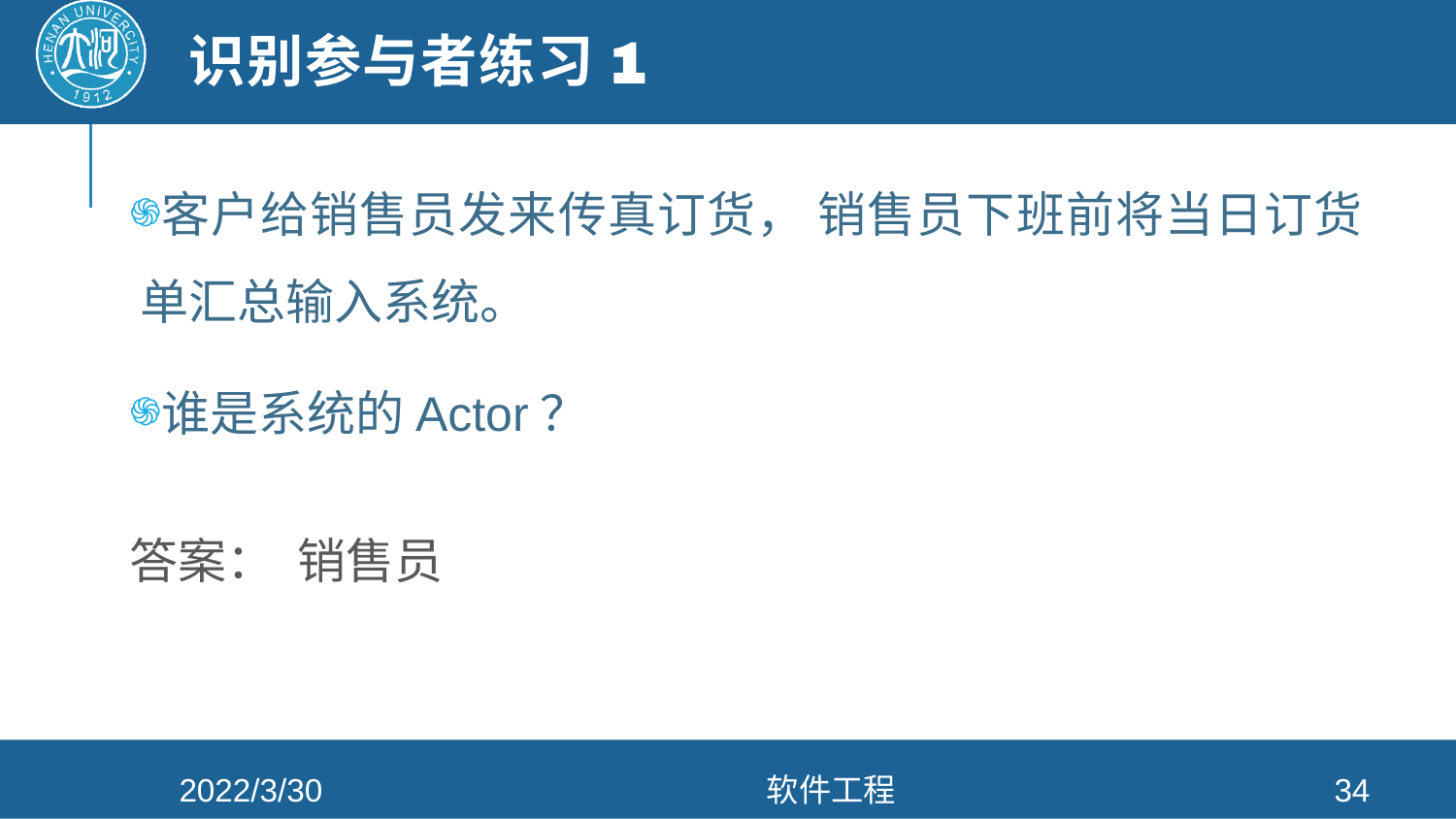

# 识别参与者练习1
客户给销售员发来传真订货， 销售员下班前将当日订货单汇总输入系统。
谁是系统的Actor？
答案：  销售员
2022/3/30
软件工程
34